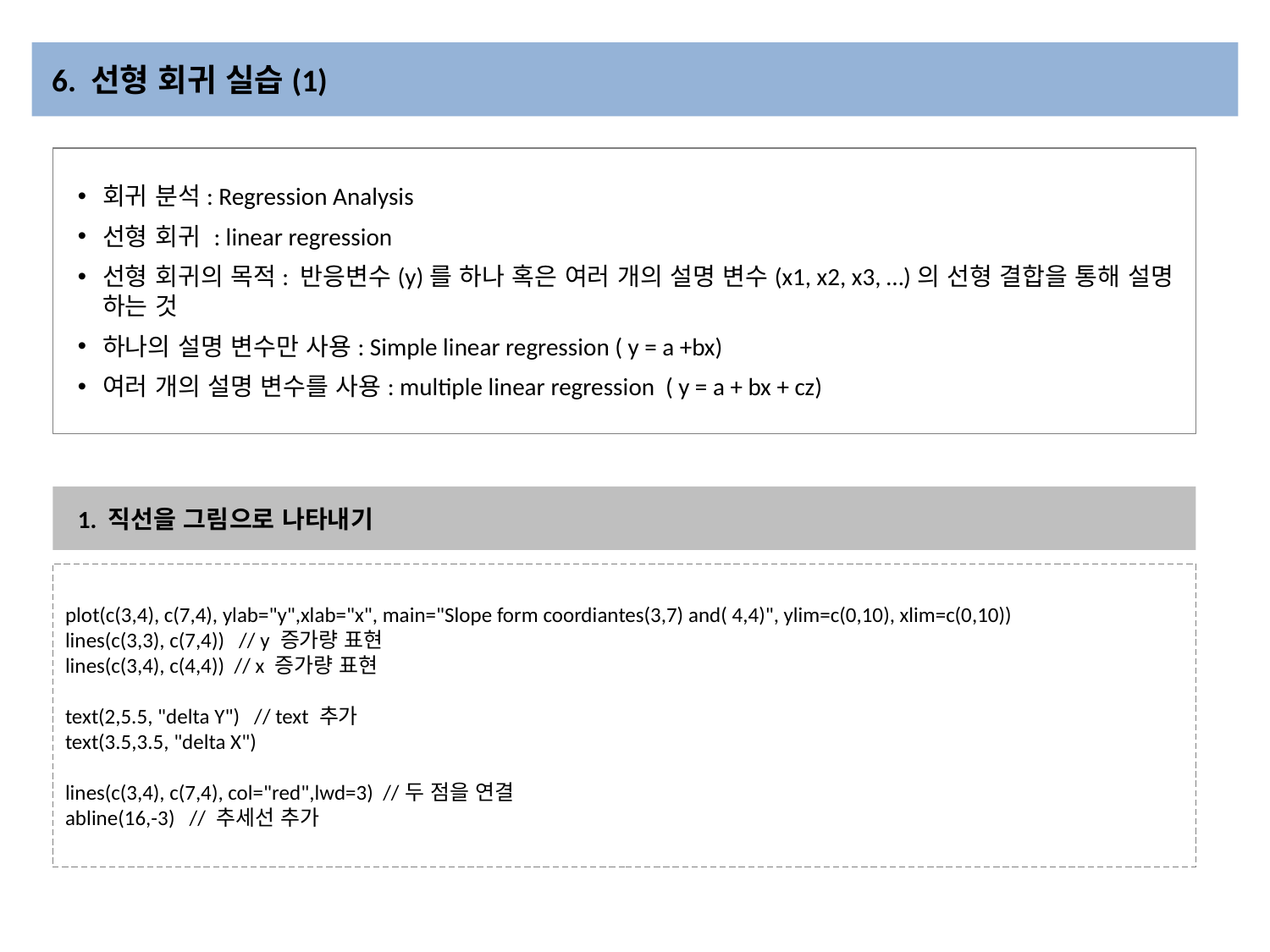

# 6. 선형 회귀 실습(1)
회귀 분석: Regression Analysis
선형 회귀 : linear regression
선형 회귀의 목적: 반응변수(y)를 하나 혹은 여러 개의 설명 변수(x1, x2, x3, …)의 선형 결합을 통해 설명 하는 것
하나의 설명 변수만 사용: Simple linear regression ( y = a +bx)
여러 개의 설명 변수를 사용: multiple linear regression  ( y = a + bx + cz)
1. 직선을 그림으로 나타내기
plot(c(3,4), c(7,4), ylab="y",xlab="x", main="Slope form coordiantes(3,7) and( 4,4)", ylim=c(0,10), xlim=c(0,10))
lines(c(3,3), c(7,4))   // y 증가량 표현
lines(c(3,4), c(4,4))  // x 증가량 표현

text(2,5.5, "delta Y")   // text 추가
text(3.5,3.5, "delta X")

lines(c(3,4), c(7,4), col="red",lwd=3)  //두 점을 연결
abline(16,-3)   // 추세선 추가